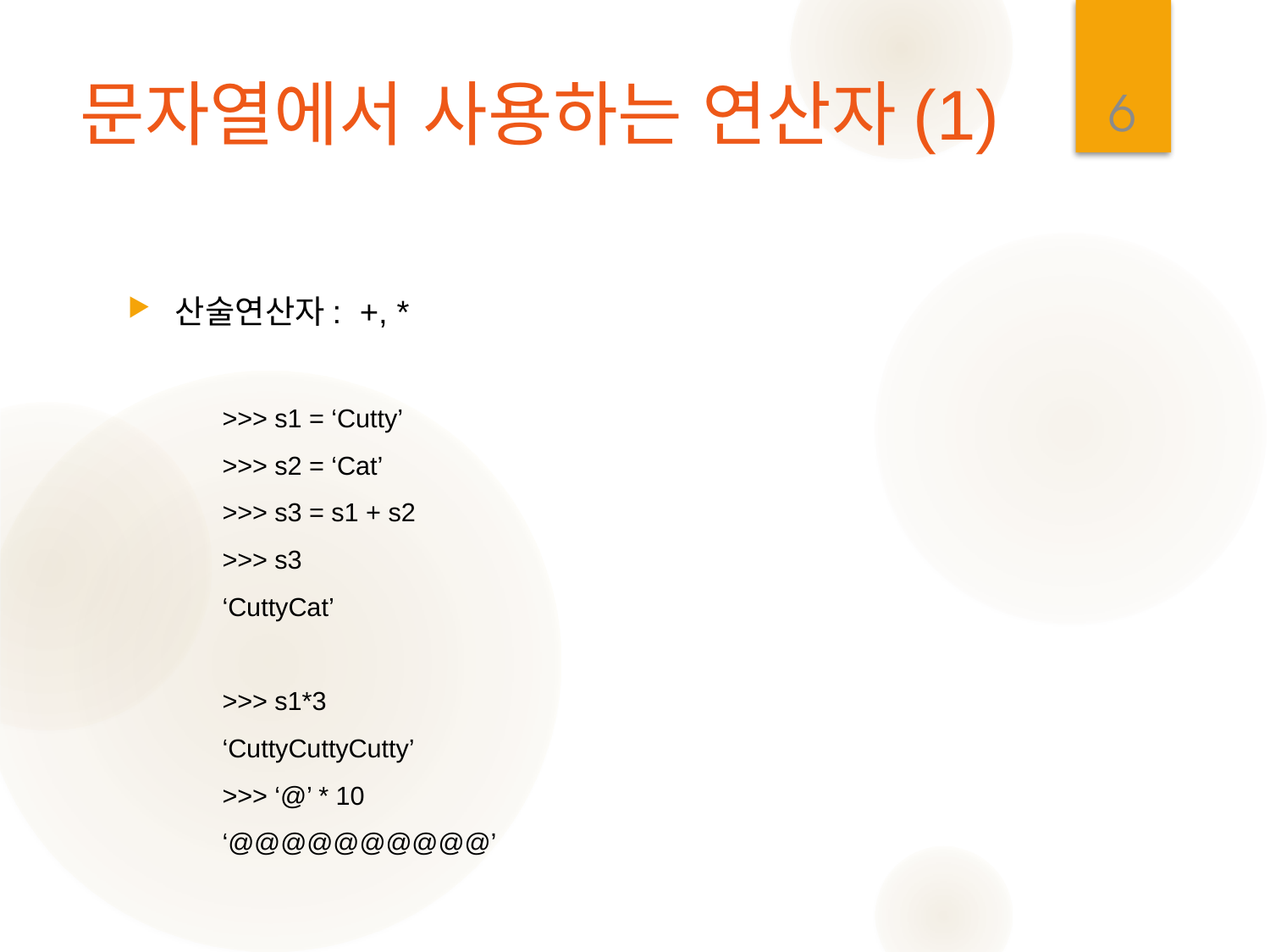

6
# 문자열에서 사용하는 연산자(1)

산술연산자:  +, *

>>> s1 = ‘Cutty’
>>> s2 = ‘Cat’
>>> s3 = s1 + s2
>>> s3
‘CuttyCat’

>>> s1*3
‘CuttyCuttyCutty’
>>> ‘@’ * 10
‘@@@@@@@@@@’